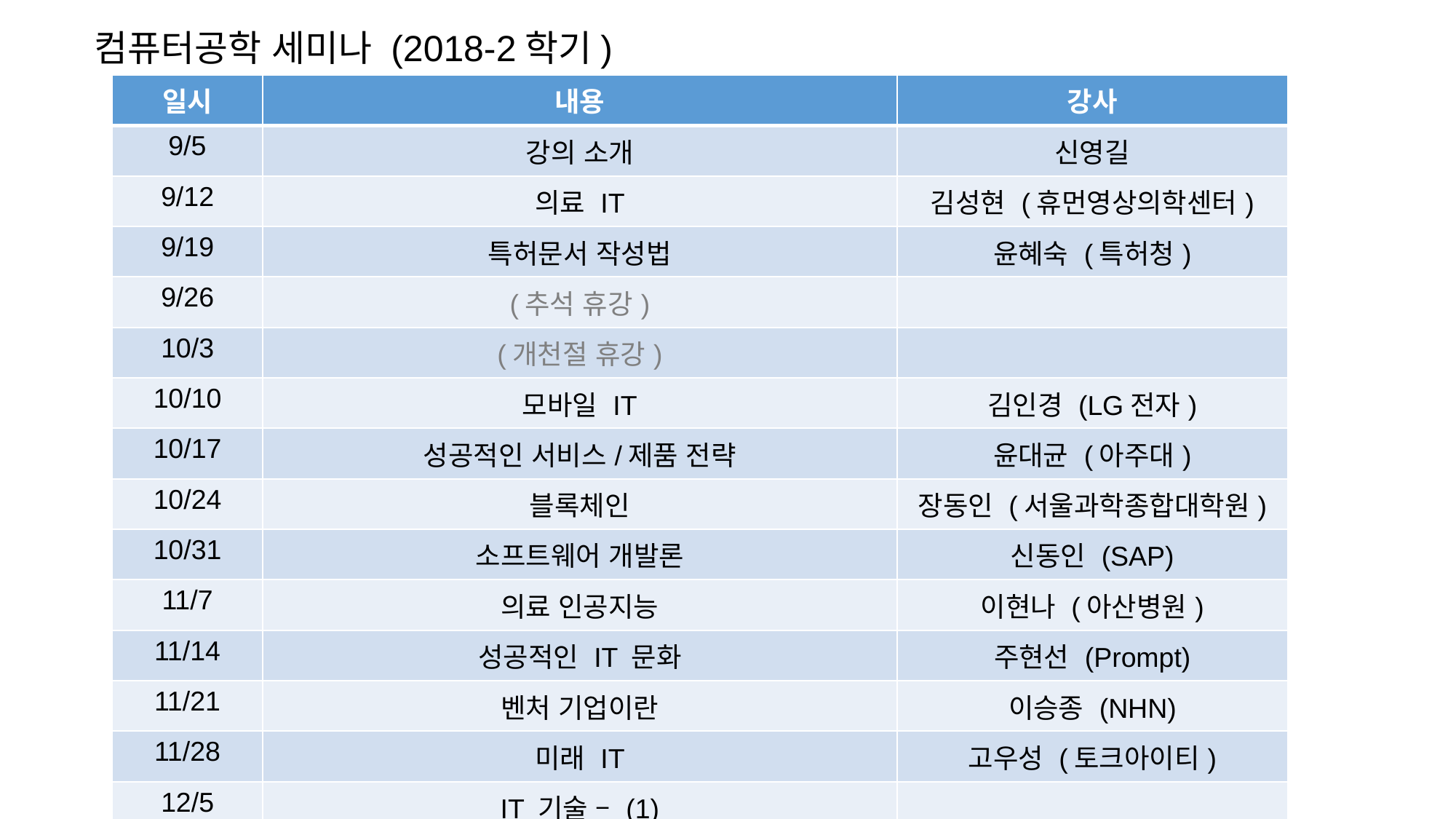

컴퓨터공학 세미나 (2018-2학기)
| 일시 | 내용 | 강사 |
| --- | --- | --- |
| 9/5 | 강의 소개 | 신영길 |
| 9/12 | 의료 IT | 김성현 (휴먼영상의학센터) |
| 9/19 | 특허문서 작성법 | 윤혜숙 (특허청) |
| 9/26 | (추석 휴강) |  |
| 10/3 | (개천절 휴강) |  |
| 10/10 | 모바일 IT | 김인경 (LG전자) |
| 10/17 | 성공적인 서비스/제품 전략 | 윤대균 (아주대) |
| 10/24 | 블록체인 | 장동인 (서울과학종합대학원) |
| 10/31 | 소프트웨어 개발론 | 신동인 (SAP) |
| 11/7 | 의료 인공지능 | 이현나 (아산병원) |
| 11/14 | 성공적인 IT 문화 | 주현선 (Prompt) |
| 11/21 | 벤처 기업이란 | 이승종 (NHN) |
| 11/28 | 미래 IT | 고우성 (토크아이티) |
| 12/5 | IT 기술 – (1) |  |
| 12/12 | IT 기술 – (2) |  |